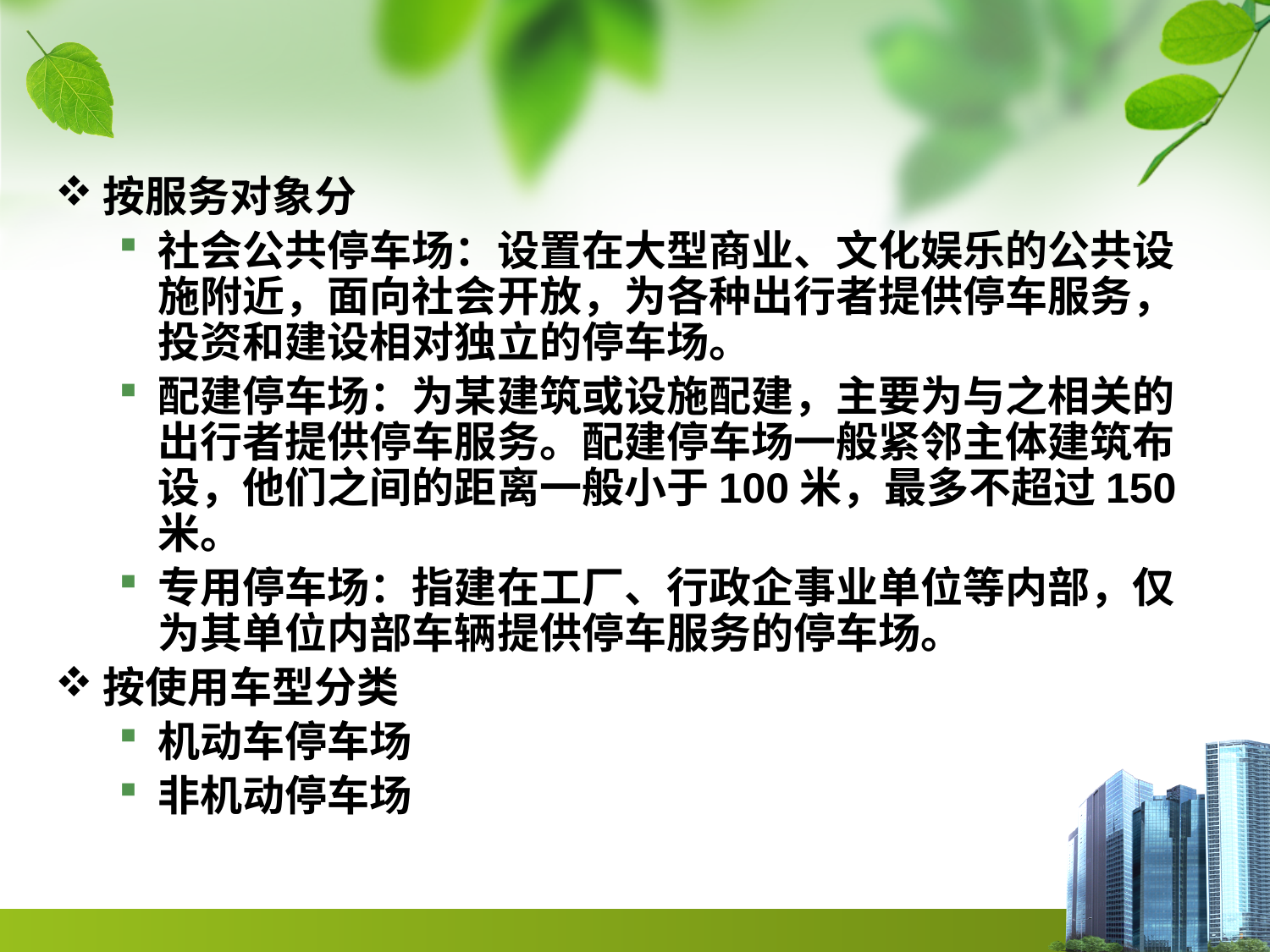

#
按服务对象分
社会公共停车场：设置在大型商业、文化娱乐的公共设施附近，面向社会开放，为各种出行者提供停车服务，投资和建设相对独立的停车场。
配建停车场：为某建筑或设施配建，主要为与之相关的出行者提供停车服务。配建停车场一般紧邻主体建筑布设，他们之间的距离一般小于100米，最多不超过150米。
专用停车场：指建在工厂、行政企事业单位等内部，仅为其单位内部车辆提供停车服务的停车场。
按使用车型分类
机动车停车场
非机动停车场